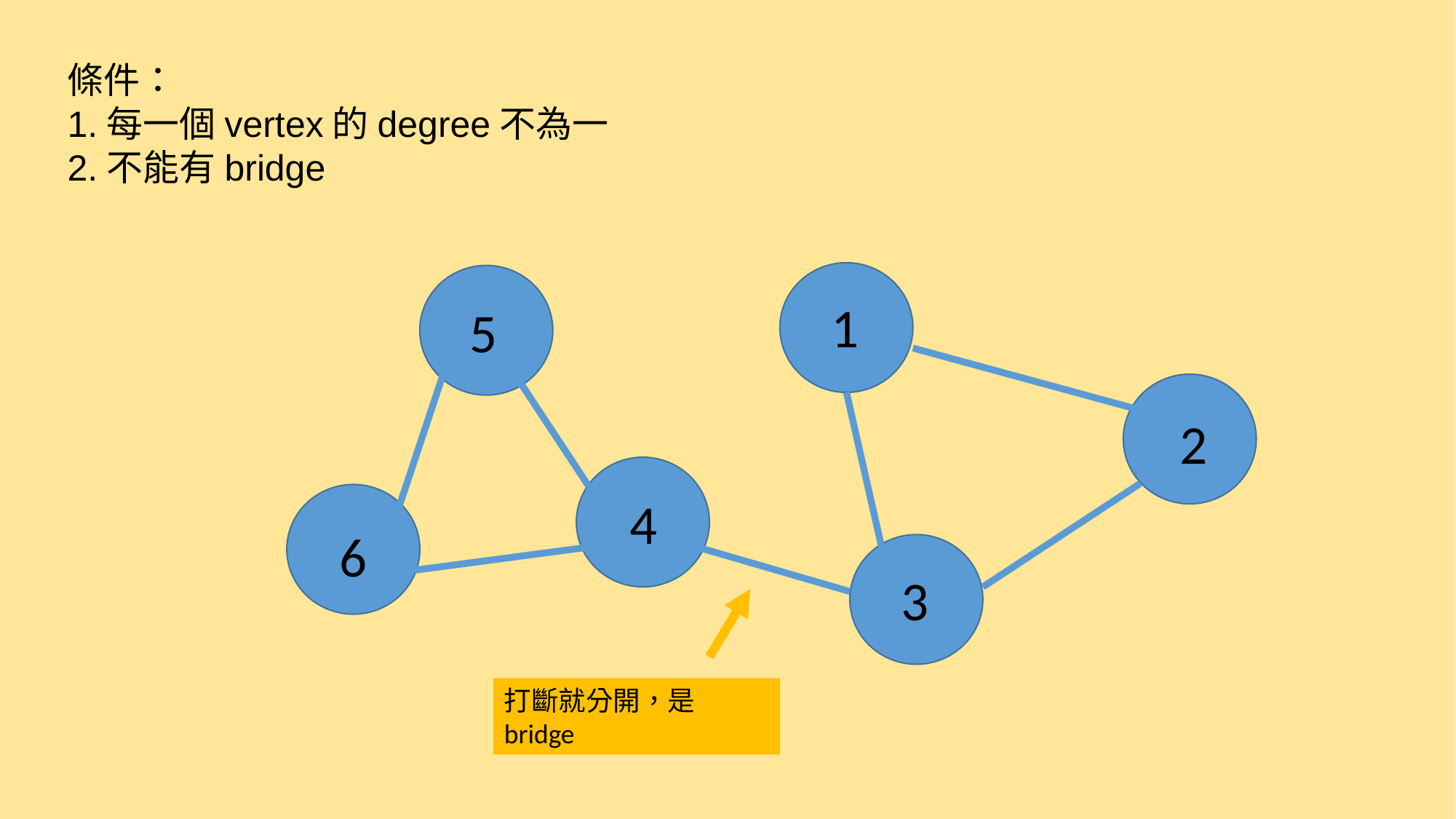

條件：
1.每一個vertex的degree不為一
2.不能有bridge

1

2

4

3

5

6
打斷就分開，是bridge